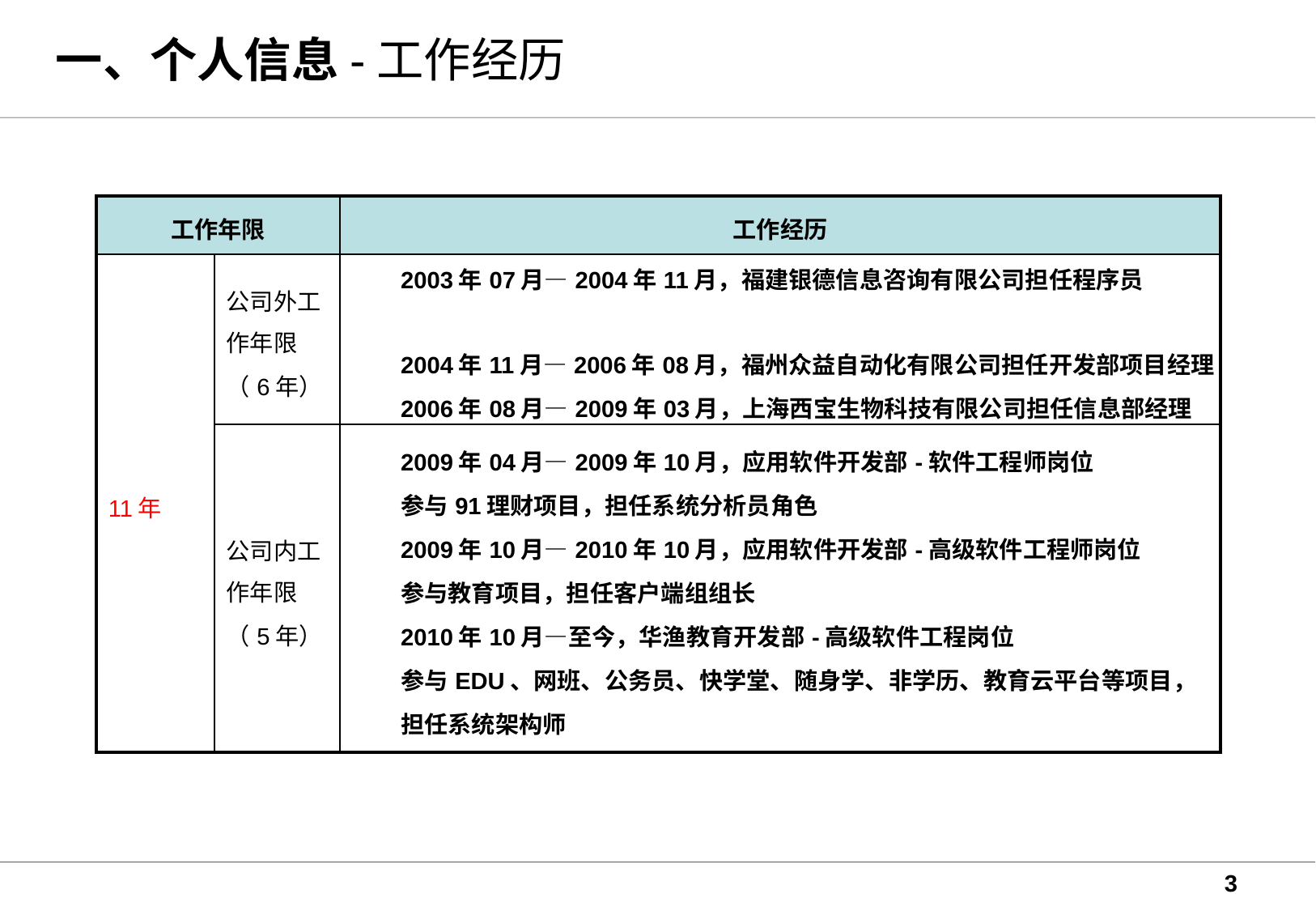

# 一、个人信息-工作经历
| 工作年限 |  | 工作经历 |
| --- | --- | --- |
| 11年 | 公司外工作年限 （6年） | 2003年07月—2004年11月，福建银德信息咨询有限公司担任程序员 2004年11月—2006年08月，福州众益自动化有限公司担任开发部项目经理 2006年08月—2009年03月，上海西宝生物科技有限公司担任信息部经理 |
|  | 公司内工作年限 （5年） | 2009年04月—2009年10月，应用软件开发部-软件工程师岗位 参与91理财项目，担任系统分析员角色 2009年10月—2010年10月，应用软件开发部-高级软件工程师岗位 参与教育项目，担任客户端组组长 2010年10月—至今，华渔教育开发部-高级软件工程岗位 参与EDU、网班、公务员、快学堂、随身学、非学历、教育云平台等项目， 担任系统架构师 |
3